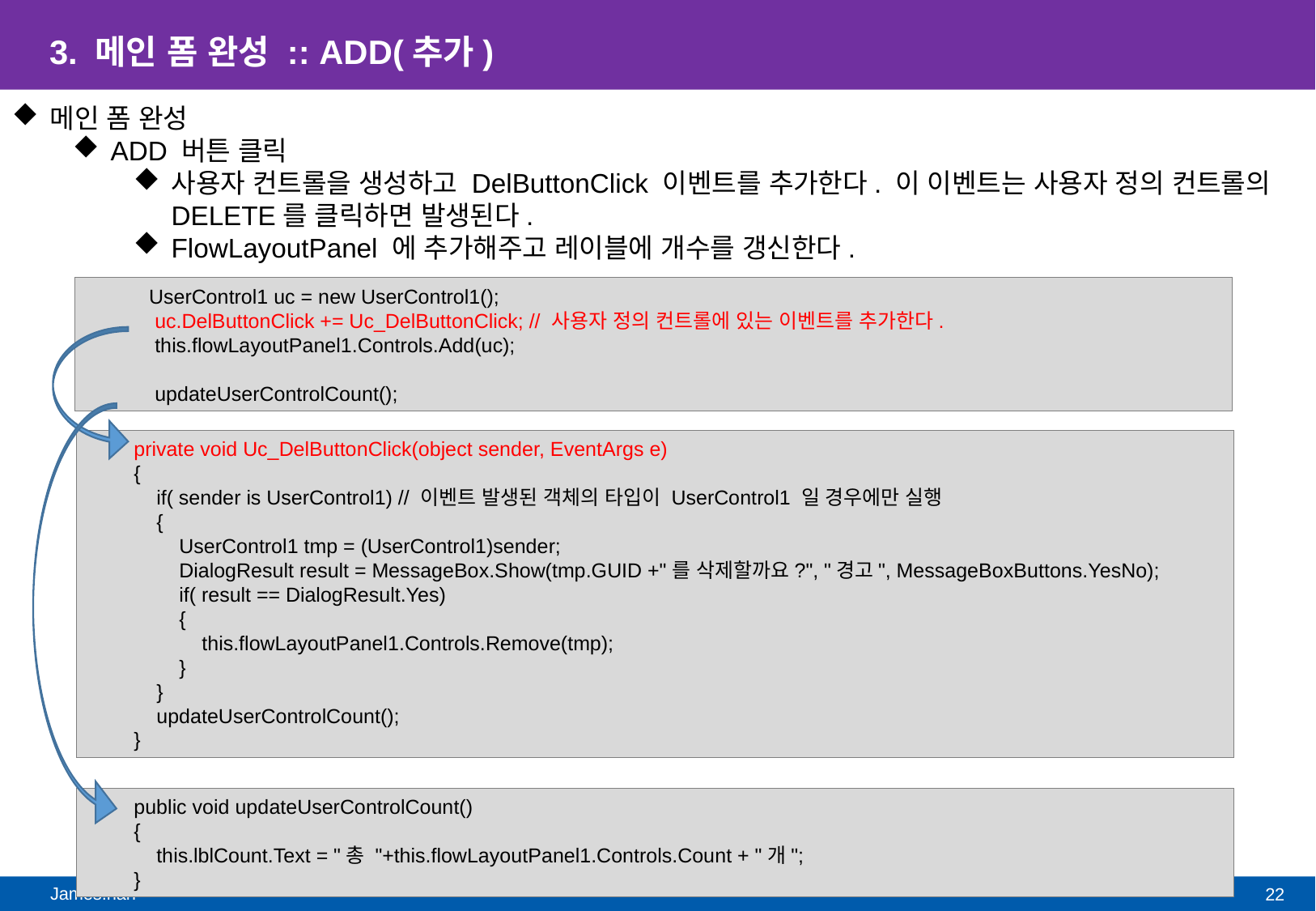

# 3. 메인 폼 완성 :: ADD(추가)
메인 폼 완성
ADD 버튼 클릭
사용자 컨트롤을 생성하고 DelButtonClick 이벤트를 추가한다. 이 이벤트는 사용자 정의 컨트롤의 DELETE를 클릭하면 발생된다.
FlowLayoutPanel 에 추가해주고 레이블에 개수를 갱신한다.

           UserControl1 uc = new UserControl1();
            uc.DelButtonClick += Uc_DelButtonClick; // 사용자 정의 컨트롤에 있는 이벤트를 추가한다.
            this.flowLayoutPanel1.Controls.Add(uc);

            updateUserControlCount();

        private void Uc_DelButtonClick(object sender, EventArgs e)
        {
            if( sender is UserControl1) // 이벤트 발생된 객체의 타입이 UserControl1 일 경우에만 실행
            {
                UserControl1 tmp = (UserControl1)sender;
                DialogResult result = MessageBox.Show(tmp.GUID +"를 삭제할까요?", "경고", MessageBoxButtons.YesNo);
                if( result == DialogResult.Yes)
                {
                    this.flowLayoutPanel1.Controls.Remove(tmp);
                }
            }
            updateUserControlCount();
        }
        public void updateUserControlCount()
        {
            this.lblCount.Text = "총 "+this.flowLayoutPanel1.Controls.Count + "개";
        }
22